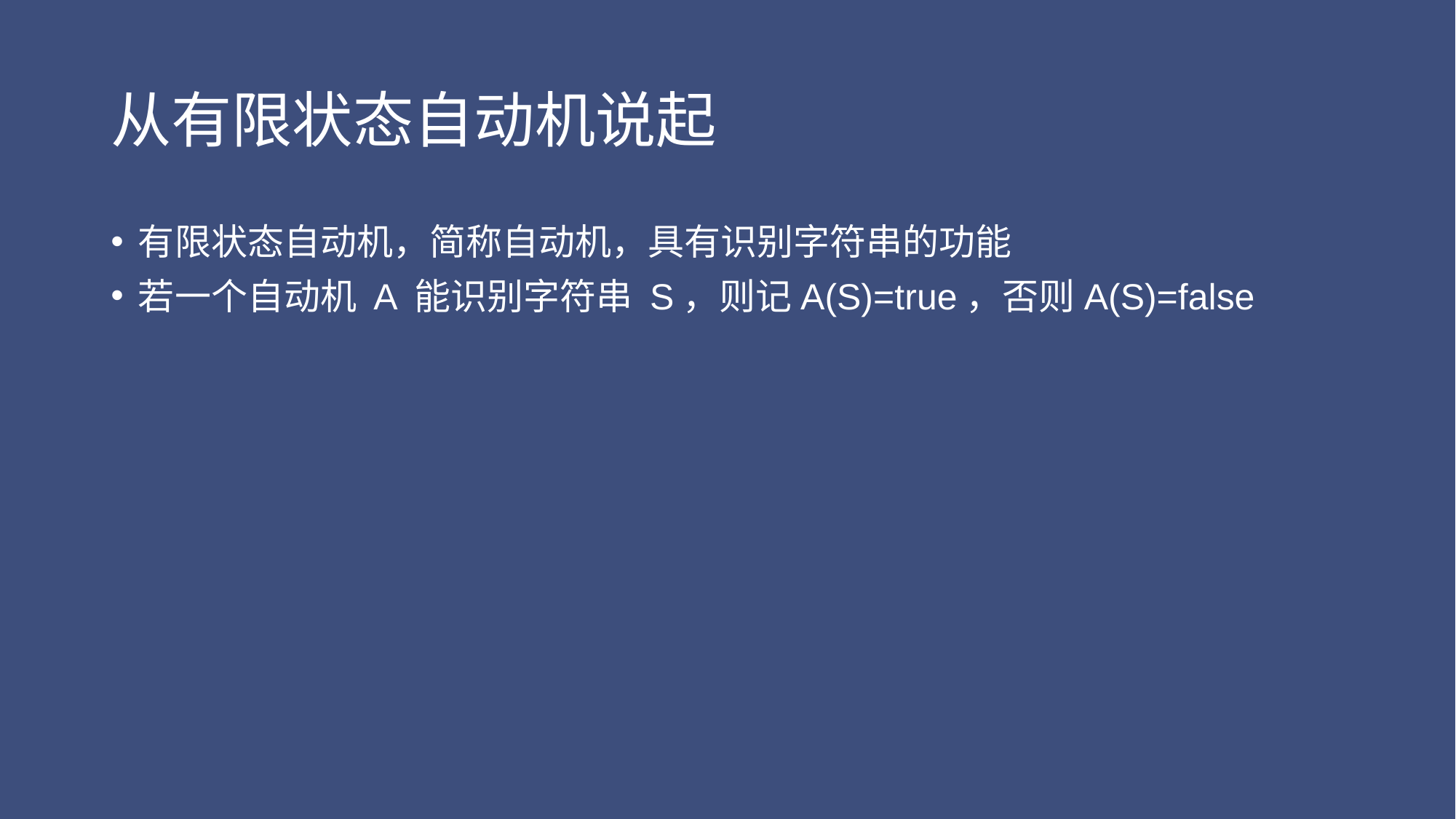

# 从有限状态自动机说起
有限状态自动机，简称自动机，具有识别字符串的功能
若一个自动机 A 能识别字符串 S，则记A(S)=true，否则A(S)=false